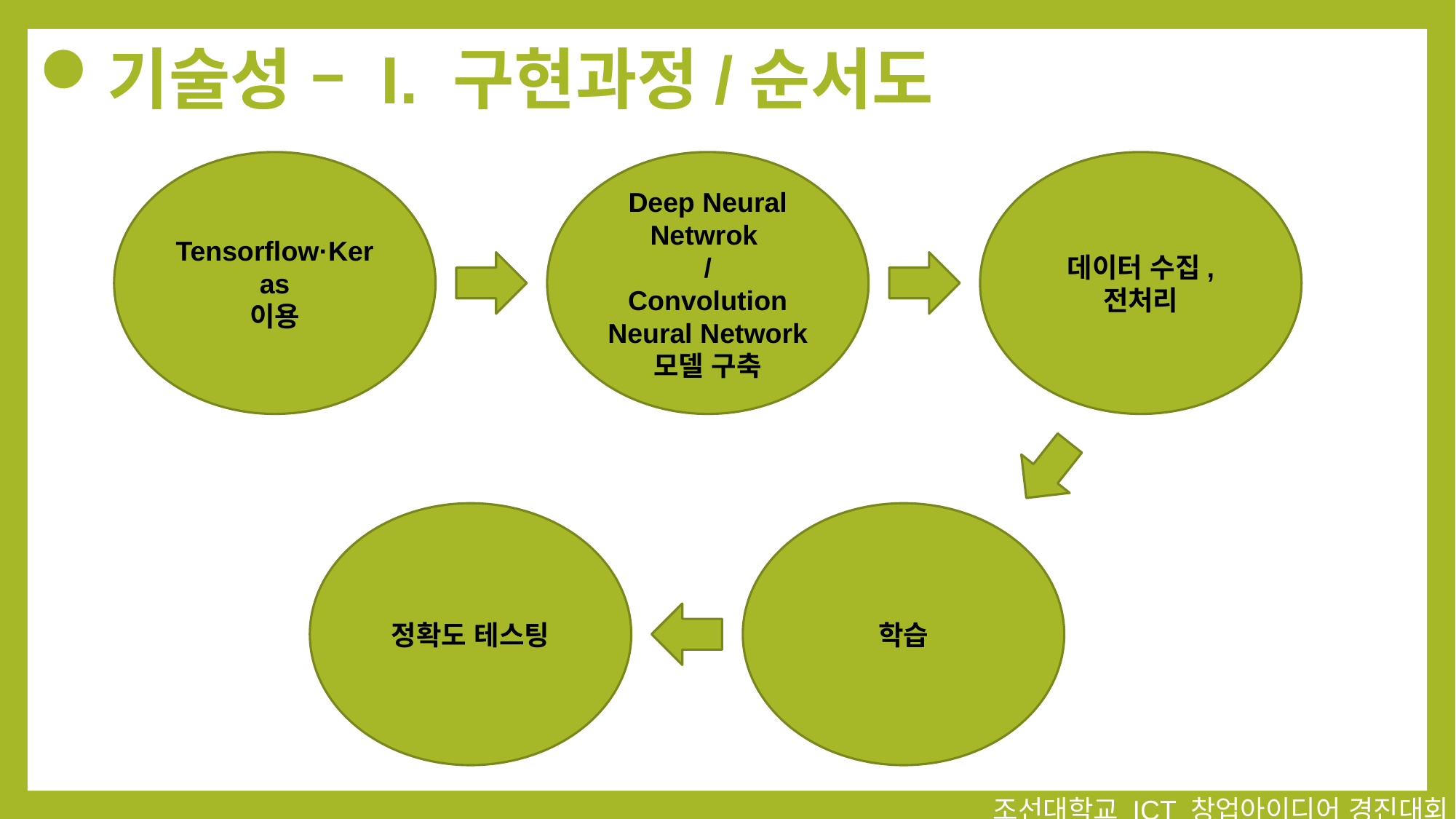

# 기술성 – I. 구현과정/순서도
Tensorflow·Keras
이용
Deep Neural Netwrok
/
Convolution Neural Network
모델 구축
데이터 수집, 전처리

정확도 테스팅
학습

조선대학교 ICT 창업아이디어 경진대회